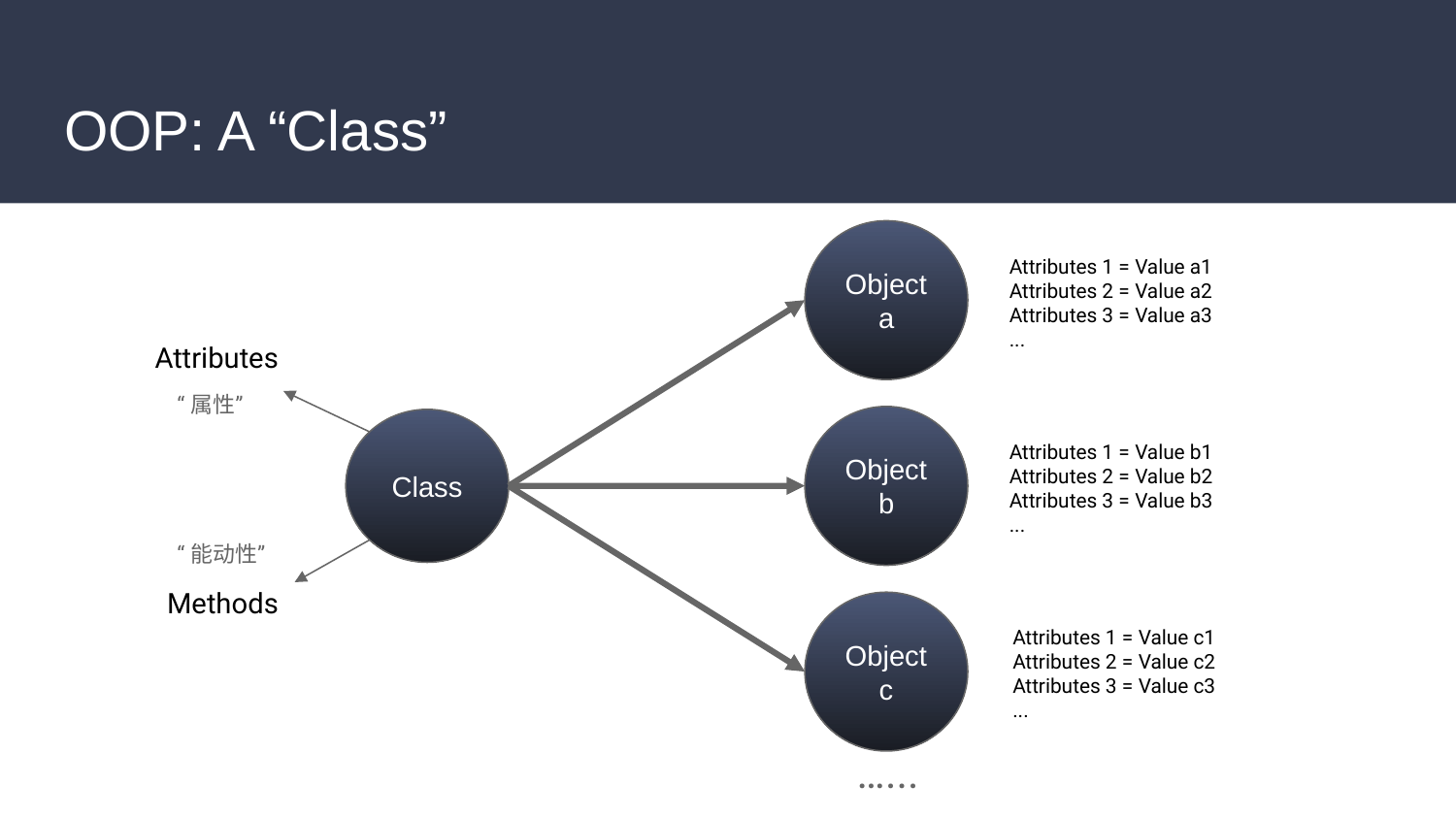

# OOP: A “Class”
Object a
Attributes 1 = Value a1
Attributes 2 = Value a2
Attributes 3 = Value a3
...

Attributes
“属性”
Object b
Class
Attributes 1 = Value b1
Attributes 2 = Value b2
Attributes 3 = Value b3
...

“能动性”
Methods
Object c
Attributes 1 = Value c1
Attributes 2 = Value c2
Attributes 3 = Value c3
...

…...